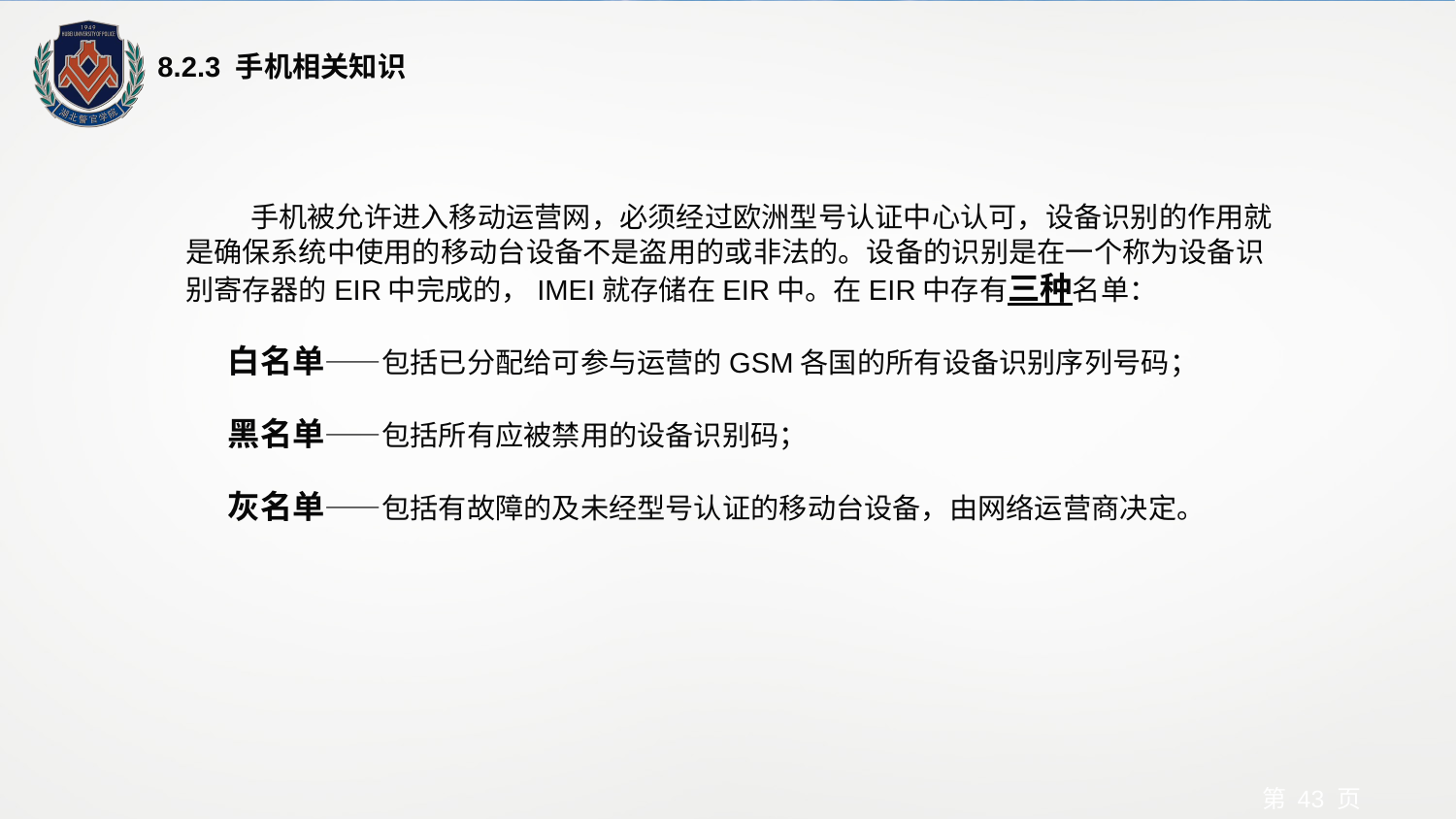

8.2.3 手机相关知识
  手机被允许进入移动运营网，必须经过欧洲型号认证中心认可，设备识别的作用就是确保系统中使用的移动台设备不是盗用的或非法的。设备的识别是在一个称为设备识别寄存器的EIR中完成的，IMEI就存储在EIR中。在EIR中存有三种名单：

白名单——包括已分配给可参与运营的GSM各国的所有设备识别序列号码；

黑名单——包括所有应被禁用的设备识别码；

灰名单——包括有故障的及未经型号认证的移动台设备，由网络运营商决定。